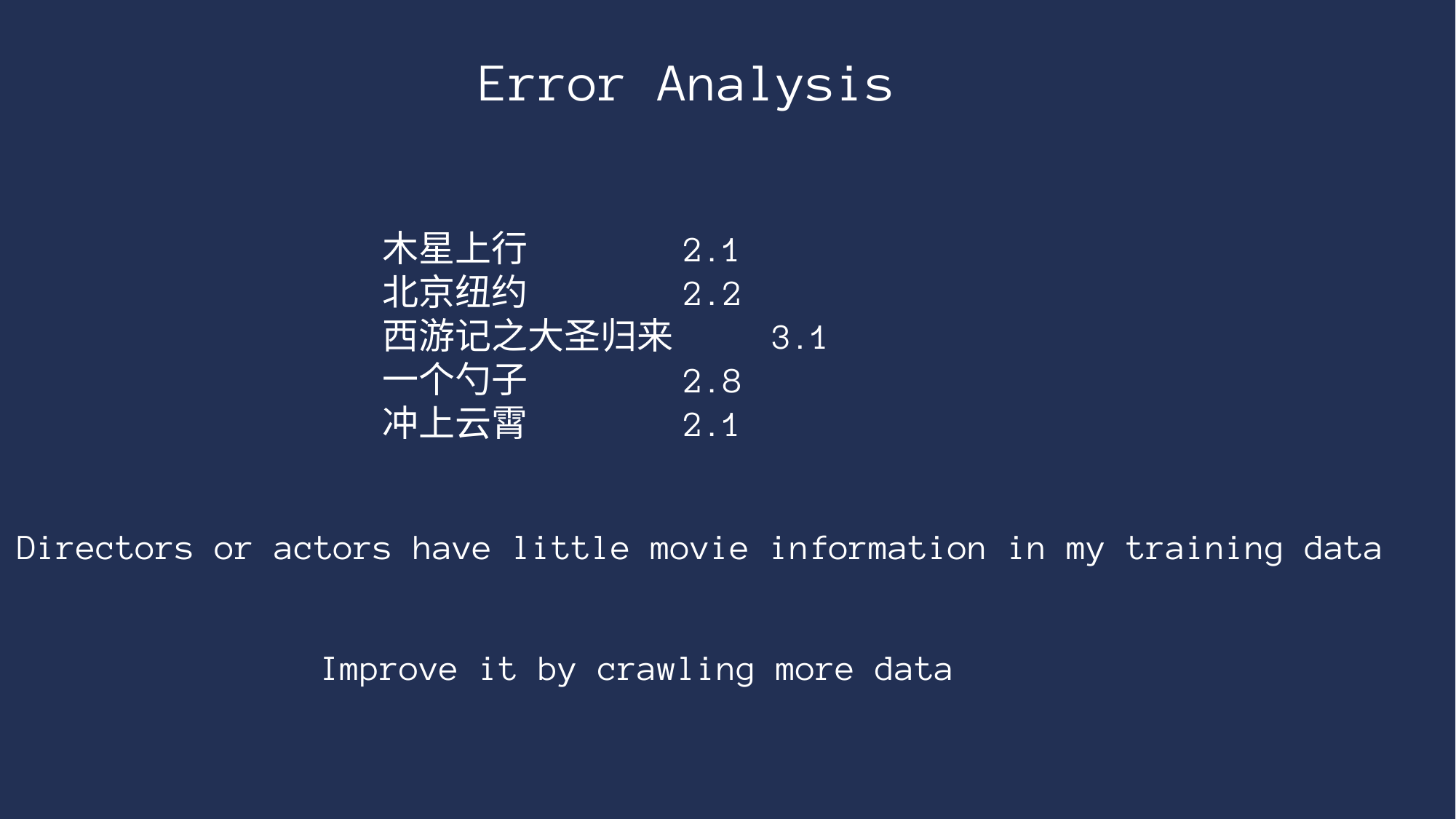

Error Analysis
木星上行                  2.1
北京纽约                  2.2
西游记之大圣归来           3.1
一个勺子                  2.8
冲上云霄                  2.1
Directors or actors have little movie information in my training data
Improve it by crawling more data